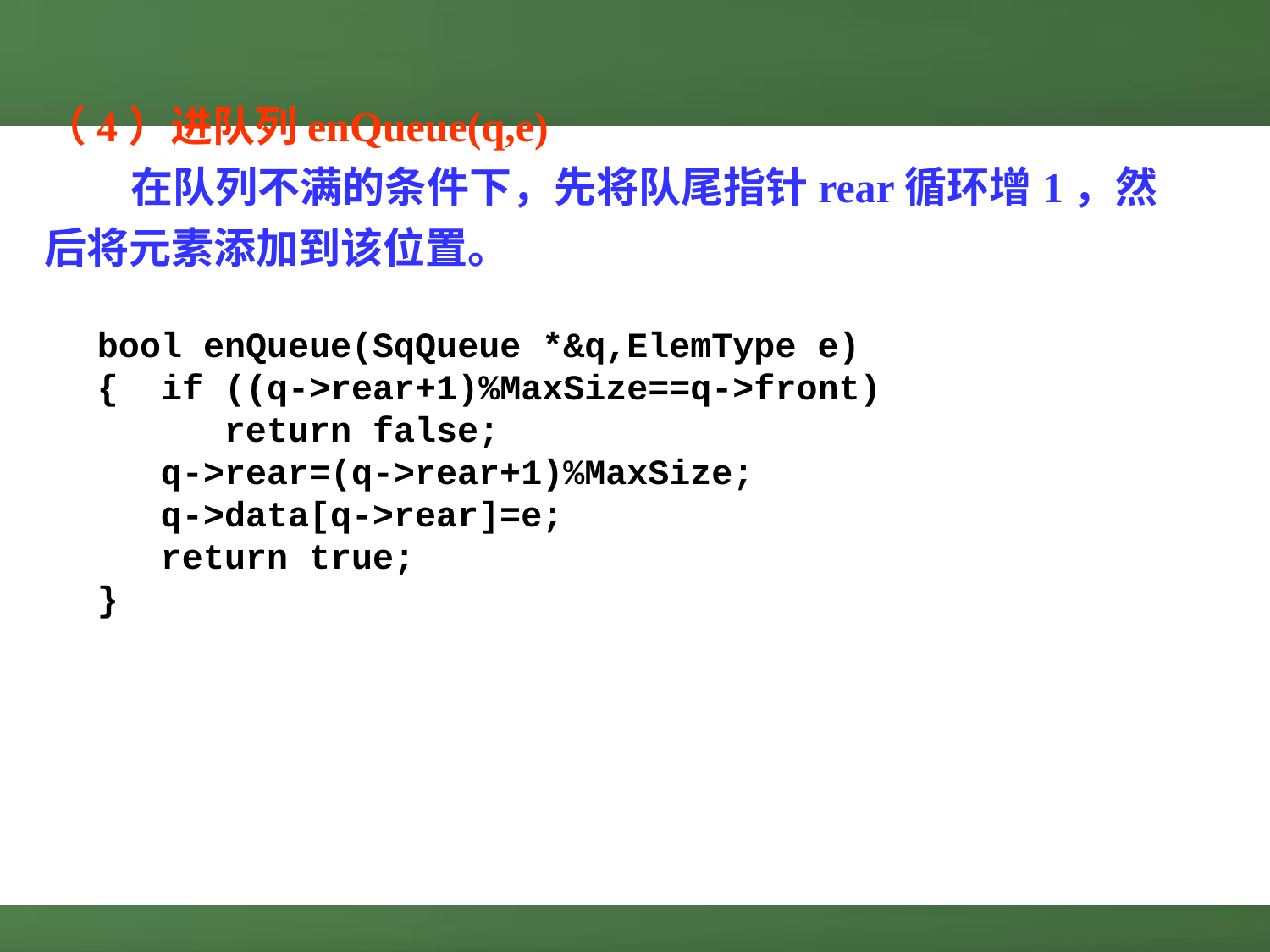

（4）进队列enQueue(q,e)
        在队列不满的条件下，先将队尾指针rear循环增1，然后将元素添加到该位置。
bool enQueue(SqQueue *&q,ElemType e)
{  if ((q->rear+1)%MaxSize==q->front)
	return false;
   q->rear=(q->rear+1)%MaxSize;
   q->data[q->rear]=e;
   return true;
}